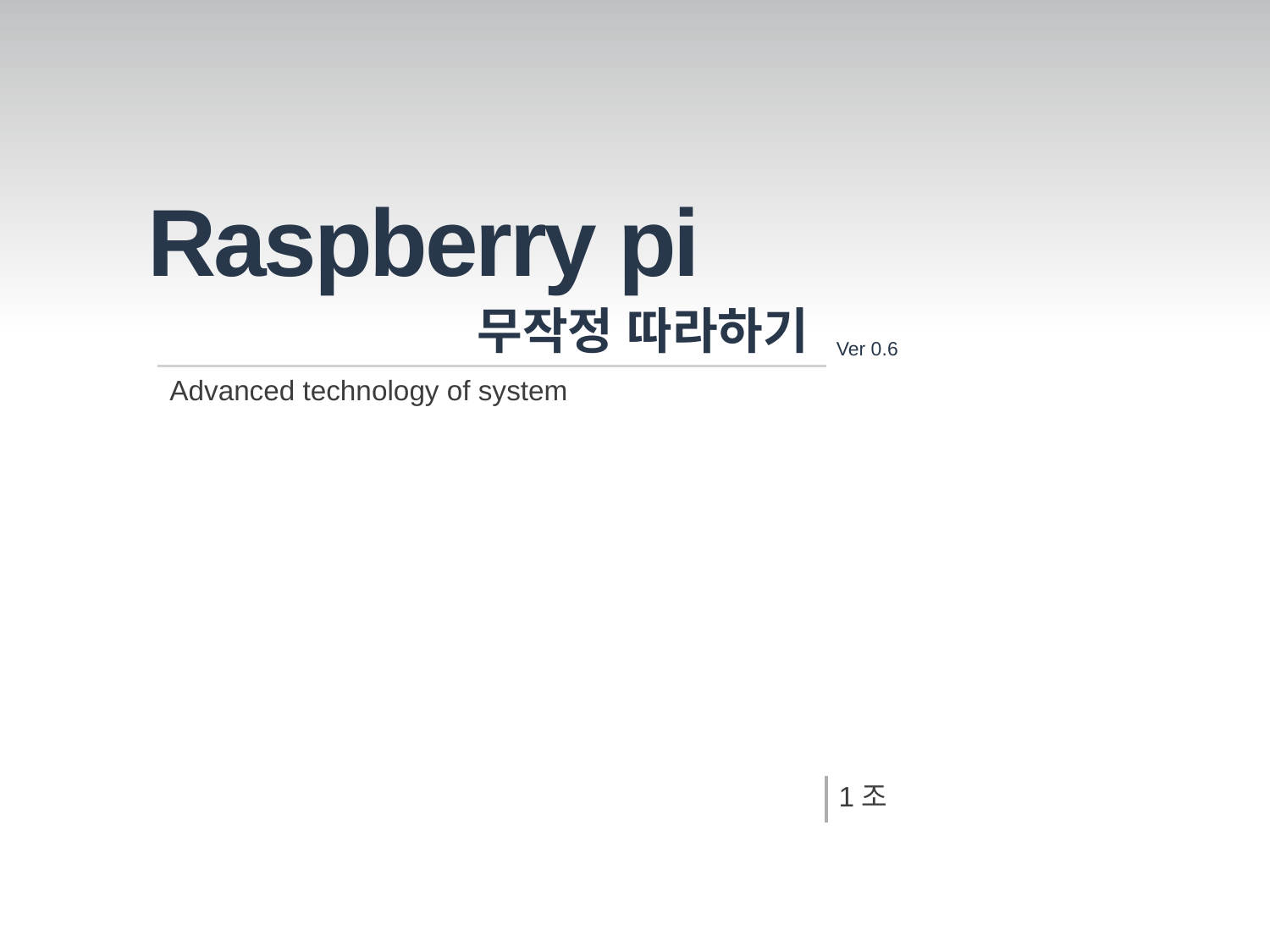

Raspberry pi
무작정 따라하기
Ver 0.6
Advanced technology of system
1조